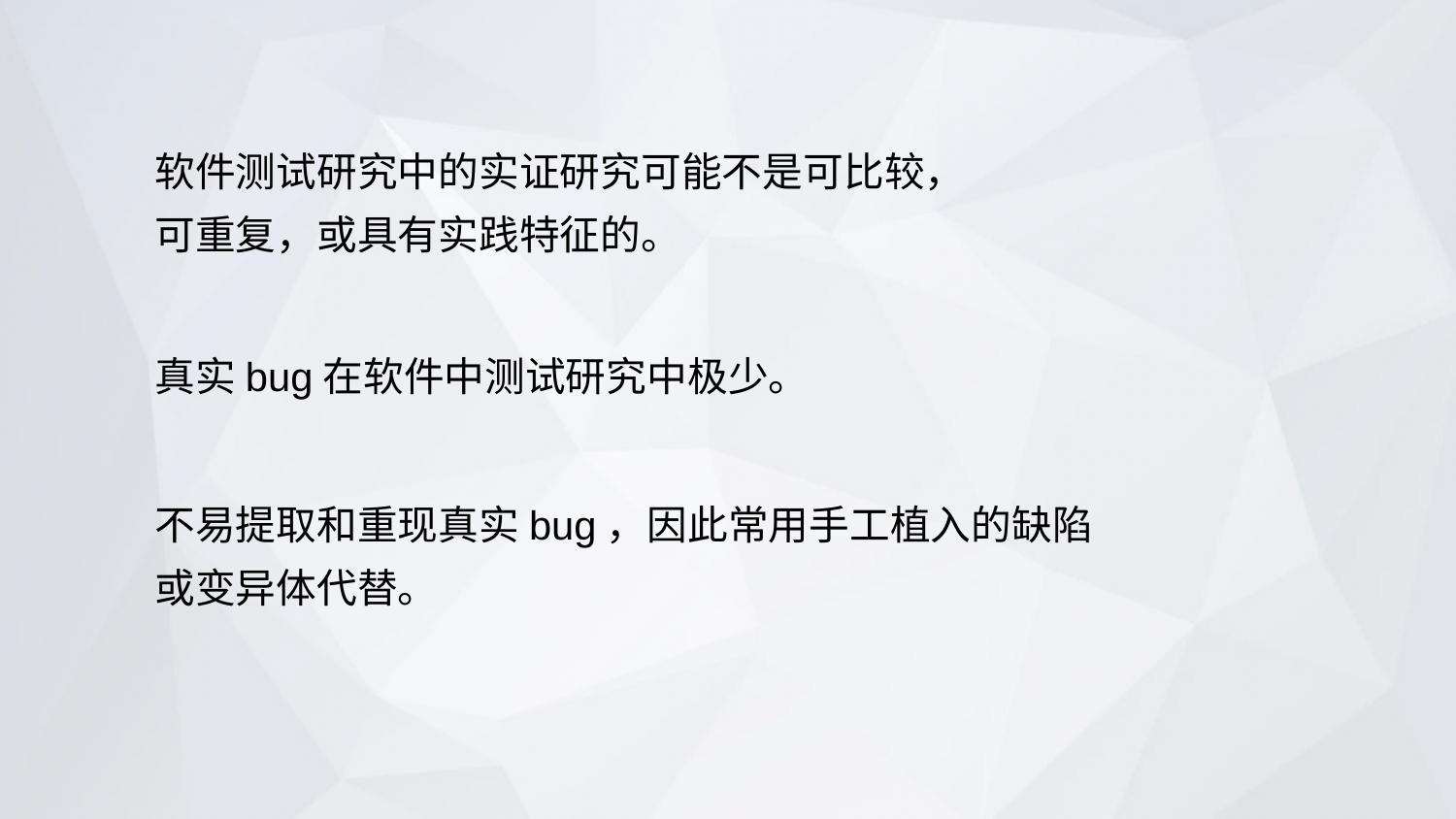

软件测试研究中的实证研究可能不是可比较，可重复，或具有实践特征的。
真实bug在软件中测试研究中极少。
不易提取和重现真实bug，因此常用手工植入的缺陷或变异体代替。